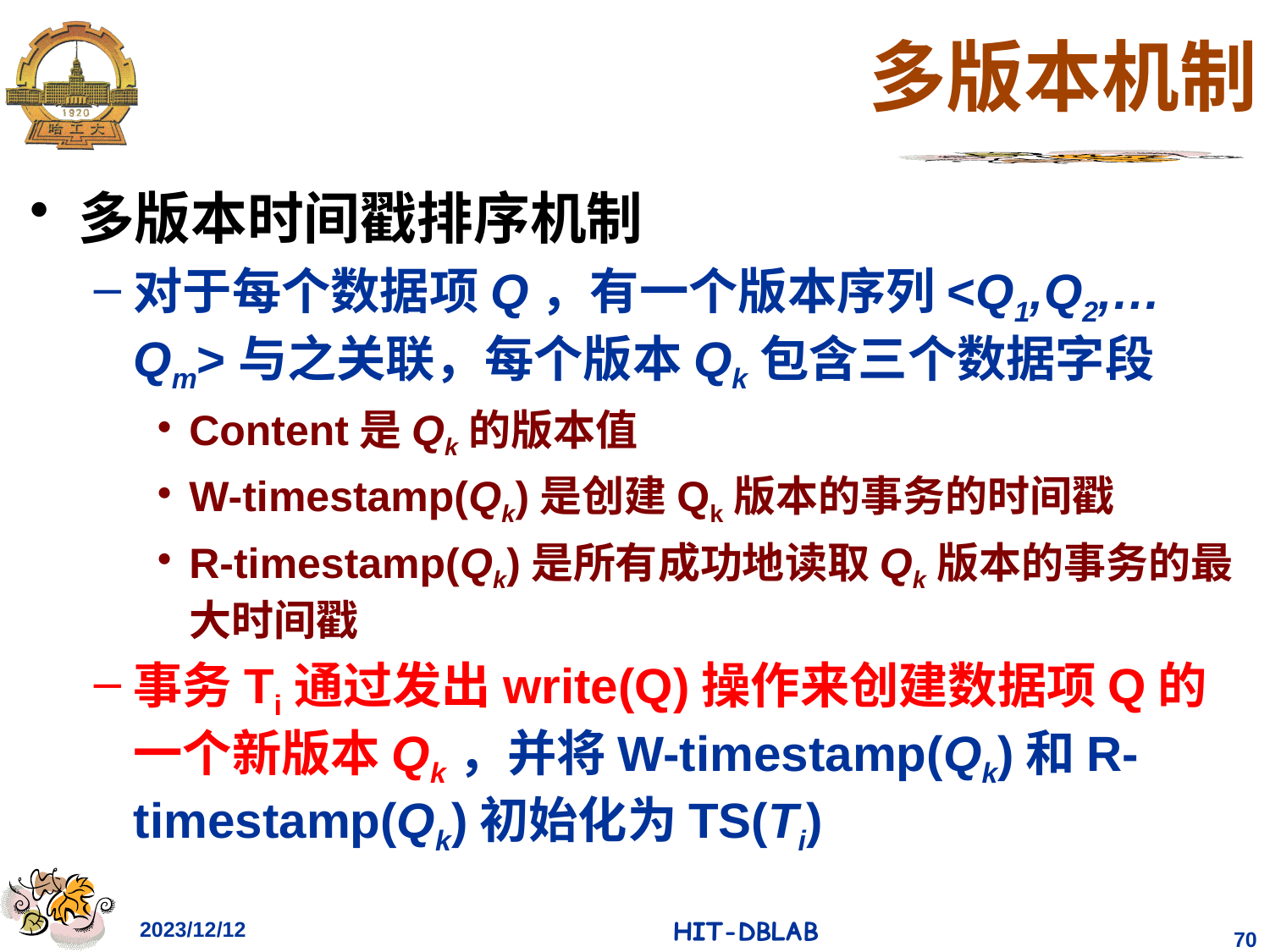

# 多版本机制
多版本时间戳排序机制
对于每个数据项Q，有一个版本序列<Q1,Q2,…Qm>与之关联，每个版本Qk包含三个数据字段
Content是Qk的版本值
W-timestamp(Qk)是创建Qk版本的事务的时间戳
R-timestamp(Qk)是所有成功地读取Qk版本的事务的最大时间戳
事务Ti通过发出write(Q)操作来创建数据项Q的一个新版本Qk，并将W-timestamp(Qk)和R-timestamp(Qk)初始化为TS(Ti)

2023/12/12
HIT-DBLAB
70